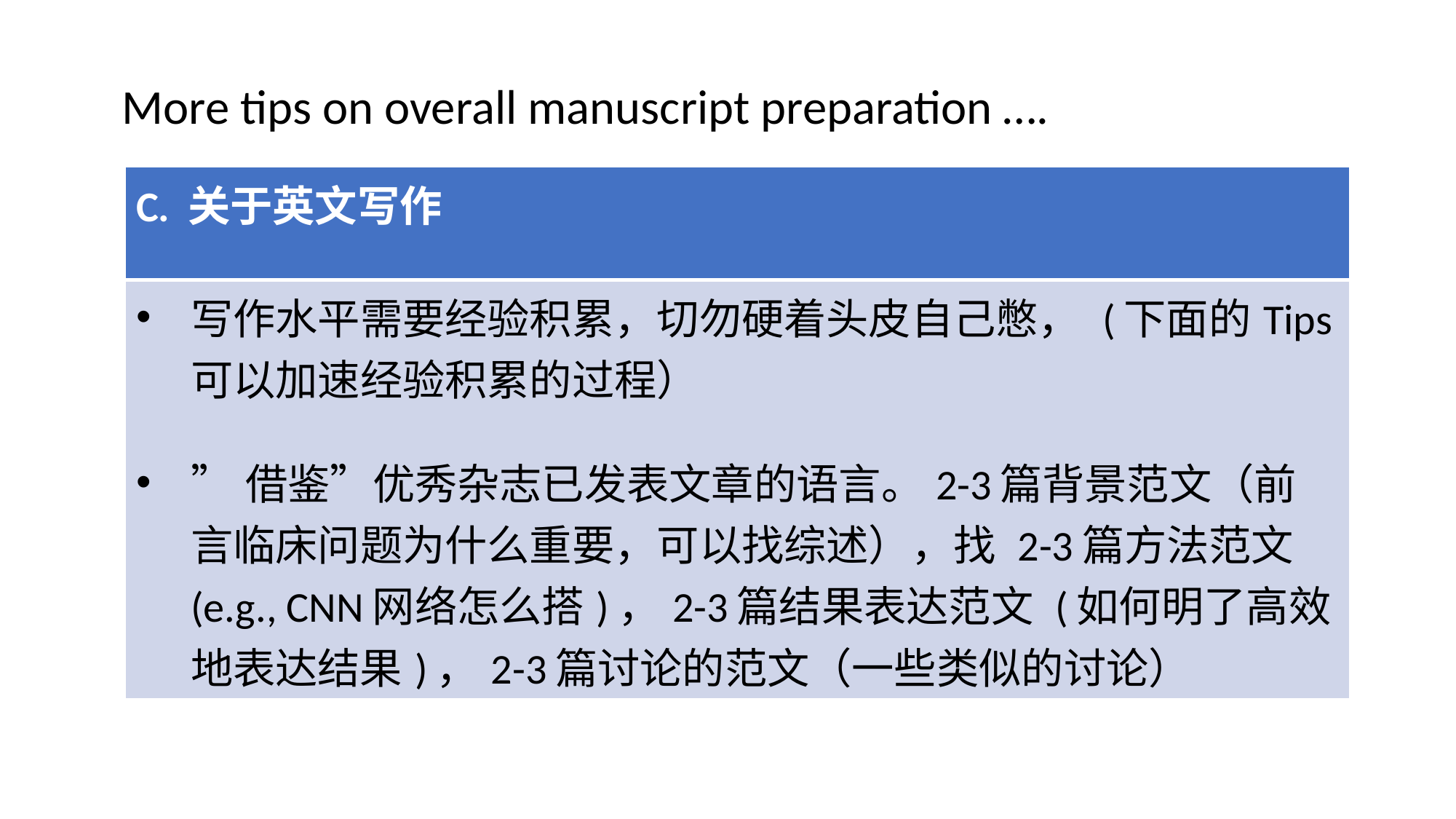

More tips on overall manuscript preparation ….
| C. 关于英文写作 |
| --- |
| 写作水平需要经验积累，切勿硬着头皮自己憋， (下面的Tips可以加速经验积累的过程） ”借鉴”优秀杂志已发表文章的语言。2-3篇背景范文（前言临床问题为什么重要，可以找综述），找 2-3篇方法范文(e.g., CNN网络怎么搭)，2-3篇结果表达范文 (如何明了高效地表达结果)，2-3篇讨论的范文（一些类似的讨论） |